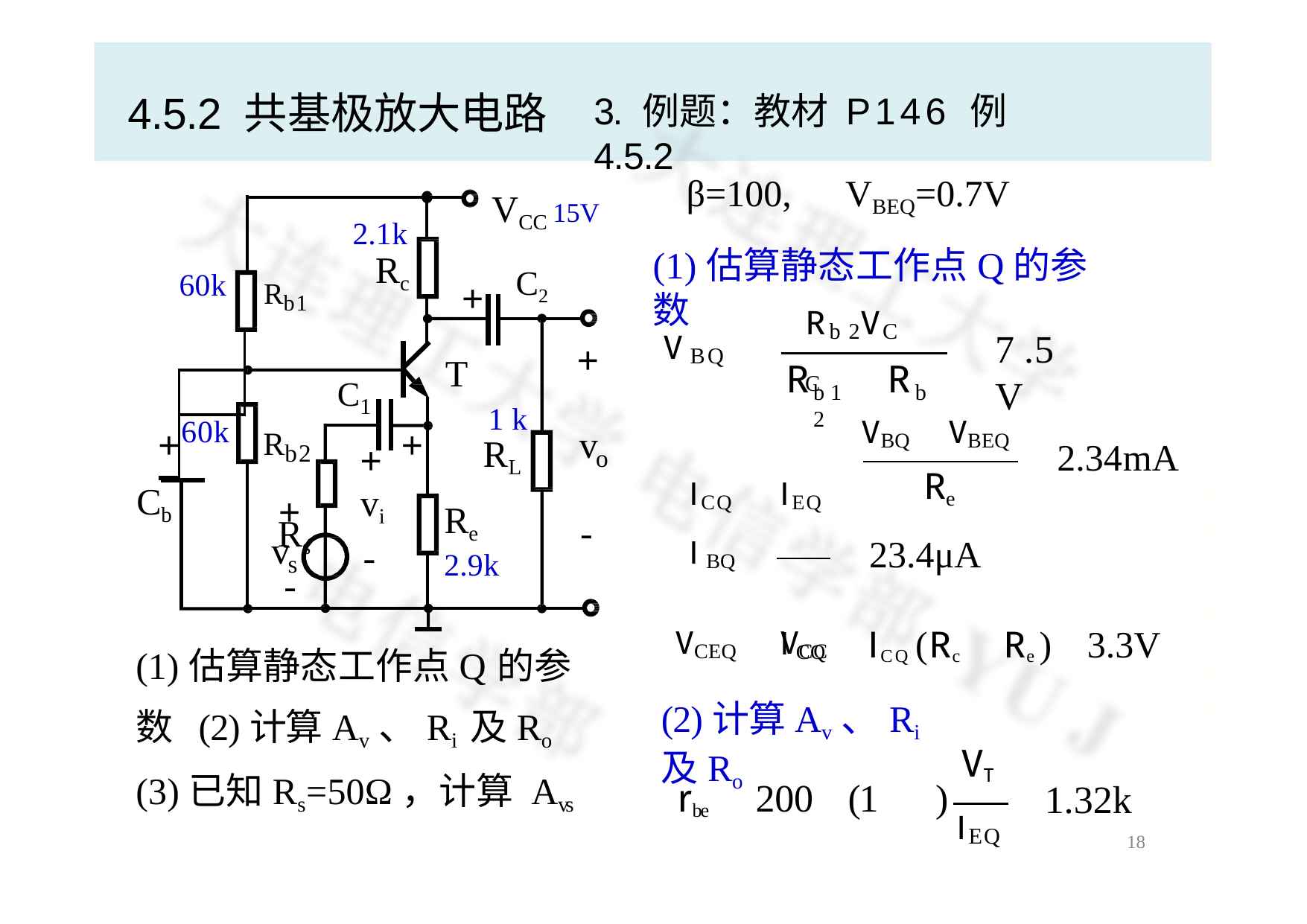

# 4.5.2 共基极放大电路
3. 例题：教材 P146 例4.5.2
β=100,	VBEQ=0.7V
(1)估算静态工作点Q的参数
VCC 15V

2.1k

Rc
C2
60k

+
Rb1

Rb 2VC C

7 .5 V
|  |  |
| --- | --- |
| + |  |
|  | 60k |
VBQ
+

T

R	R

C
b 1	b 2
1

1 k
RL
Rb2  Rs

ICQ	IEQ  ICQ
VBQ	VBEQ
+

v

2.34mA
+
o

R
Cb
vi
-

e

+
v

Re
2.9k
-
23.4μA

IBQ
s

-

ICQ (Rc	Re )
3.3V
VCEQ	VCC
(1)估算静态工作点Q的参数  (2)计算Av、Ri 及Ro  (3)已知Rs=50Ω，计算 Avs

(2)计算Av、Ri 及Ro
VT
rbe	200	(1	)
1.32k
18

IEQ